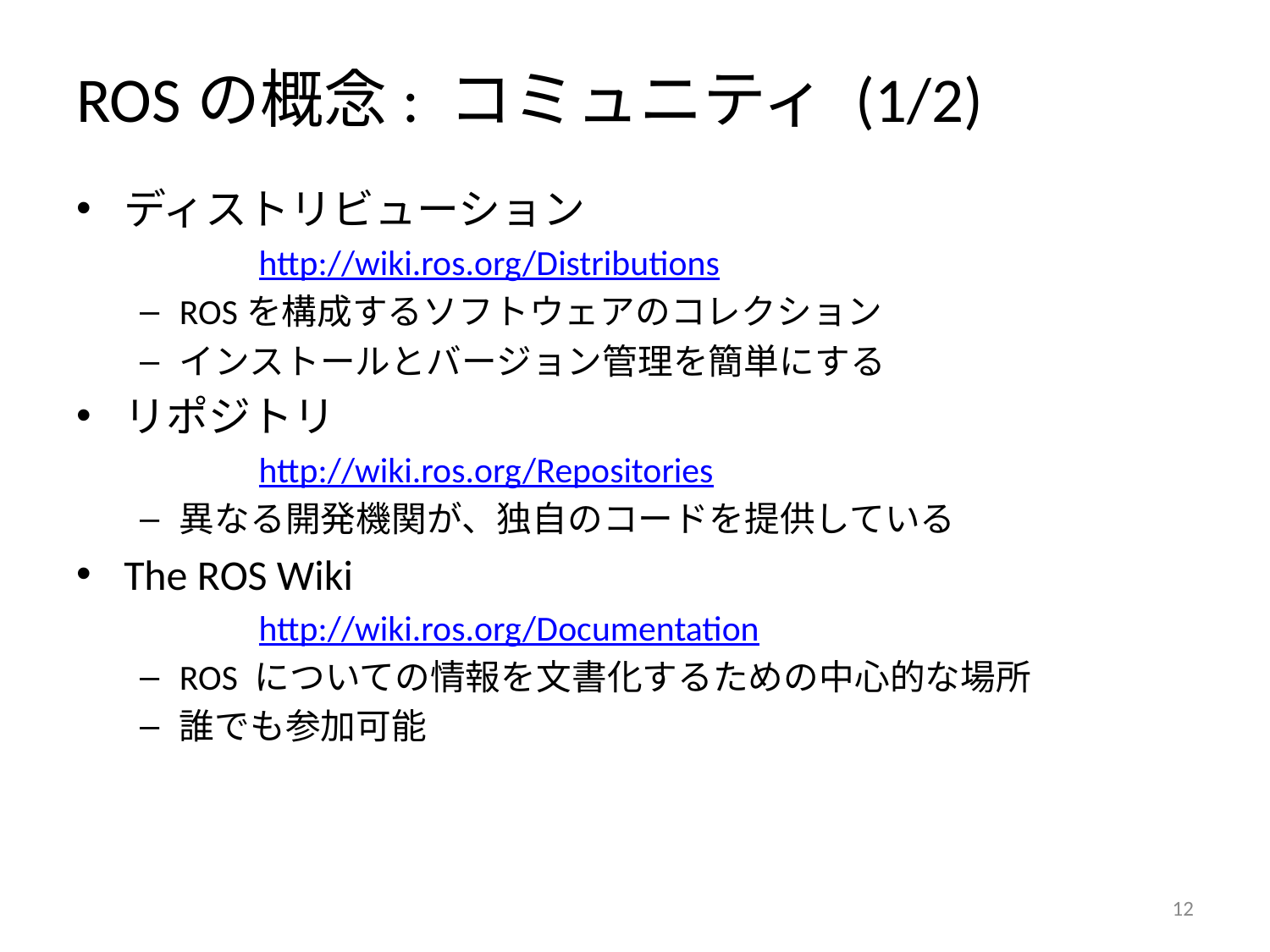

# ROSの概念: コミュニティ (1/2)
ディストリビューション
	http://wiki.ros.org/Distributions
ROSを構成するソフトウェアのコレクション
インストールとバージョン管理を簡単にする
リポジトリ
	http://wiki.ros.org/Repositories
異なる開発機関が、独自のコードを提供している
The ROS Wiki
	http://wiki.ros.org/Documentation
ROS についての情報を文書化するための中心的な場所
誰でも参加可能
12